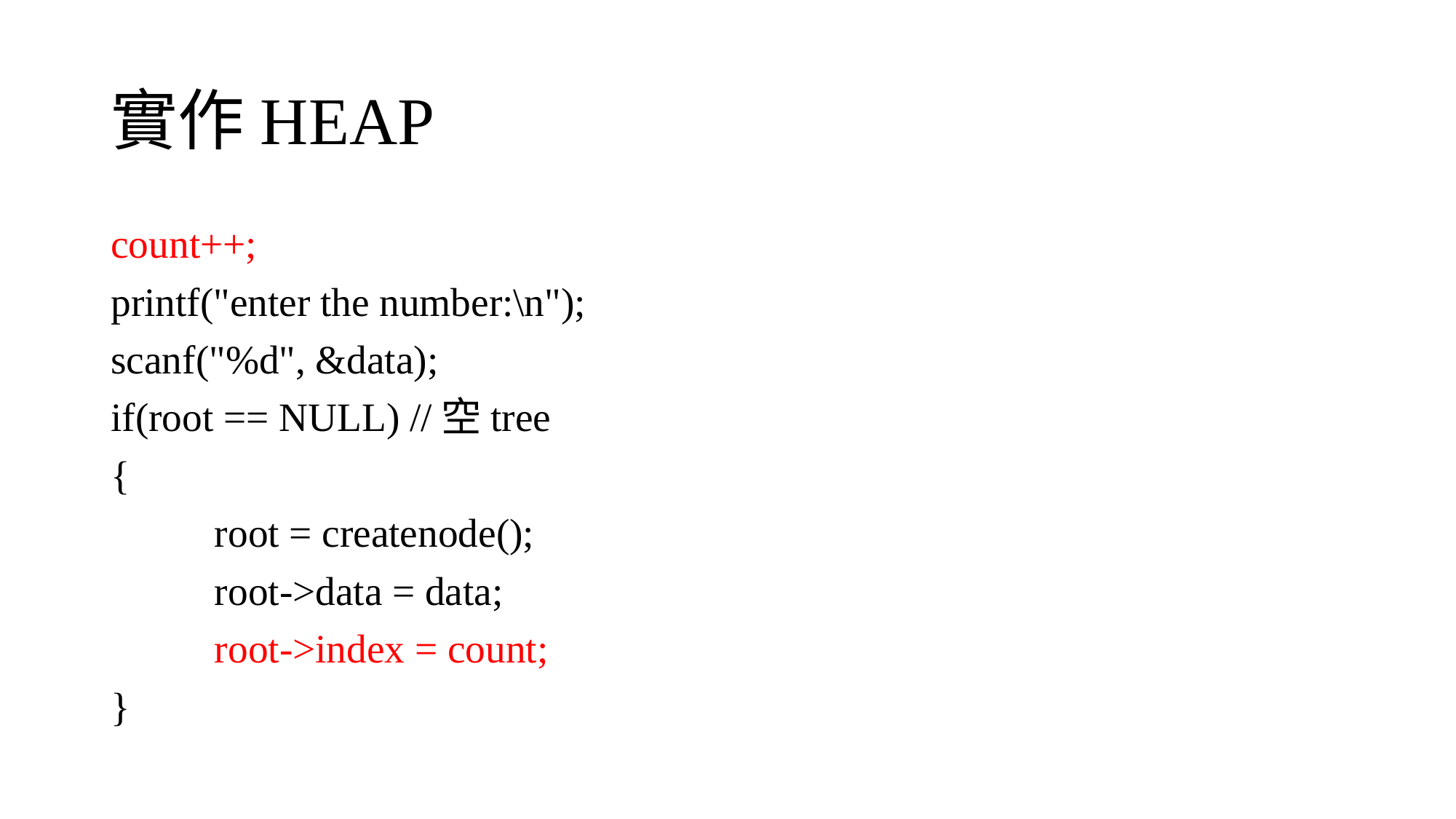

# 實作HEAP
count++;
printf("enter the number:\n");
scanf("%d", &data);
if(root == NULL) //空tree
{
	root = createnode();
	root->data = data;
	root->index = count;
}